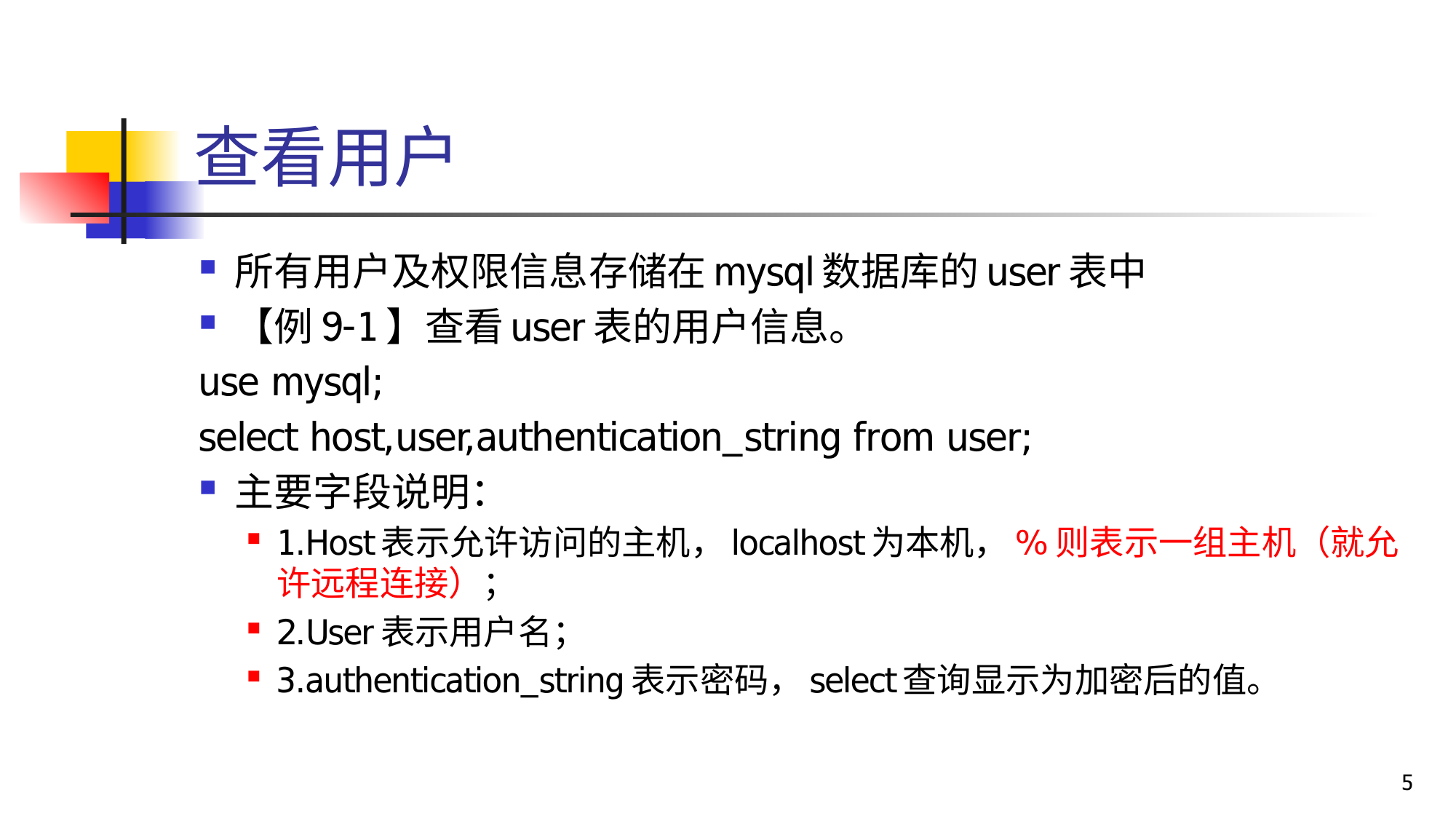

# 查看用户
所有用户及权限信息存储在mysql数据库的user表中
【例9-1】查看user表的用户信息。
use mysql;
select host,user,authentication_string from user;
主要字段说明：
1.Host表示允许访问的主机，localhost为本机，%则表示一组主机（就允许远程连接）；
2.User表示用户名；
3.authentication_string表示密码，select查询显示为加密后的值。

5